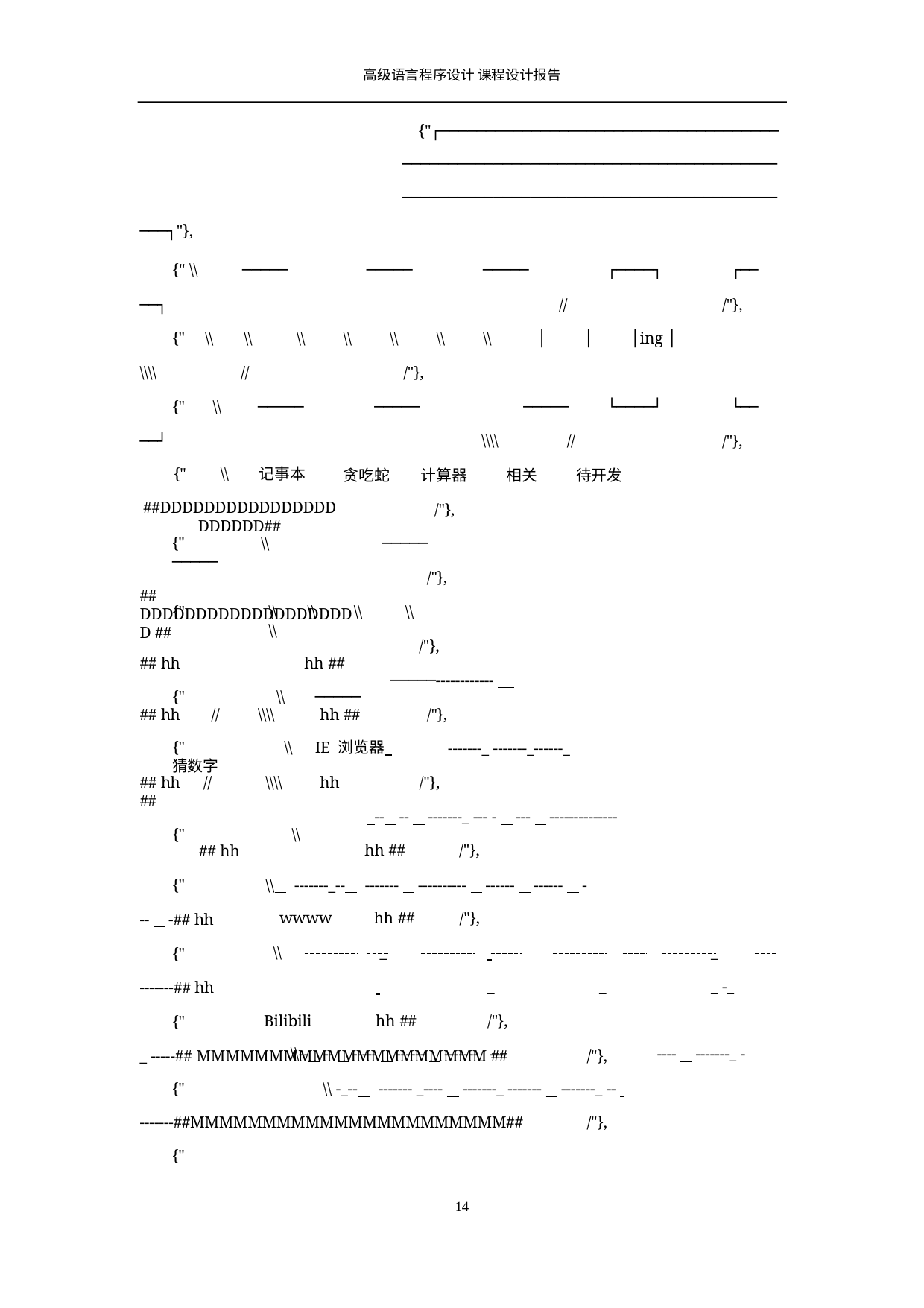

高级语言程序设计 课程设计报告

{"┌─────────────────────────────────────

─────────────────────────────────────────

─────────────────────────────────────────

───┐"},
{" \\
─────
─────
─────
┌────┐
┌──
──┐
//
/"},
{"	\\	\\
\\
\\
\\
\\
\\
│
│
│ing │
\\\\
//
/"},
{"	\\
─────
─────
─────

\\\\	//
└────┘
└──
──┘

{"	\\	记事本

##DDDDDDDDDDDDDDDDDDDDDD##
/"},
贪吃蛇
计算器
相关
待开发
/"},
{"	\\	─────

## DDDDDDDDDDDDDDDDDDDD ##
─────
/"},
{"	\\	\\	\\	\\

## hh	hh ##

{"	\\	─────
\\
/"},
─────------------
## hh	//	\\\\	hh ##

{"	\\	IE 浏览器  猜数字
/"},
-------_ -------_------_
## hh	//	\\\\	hh ##

{"	\\
/"},
  --  --   -------_ --- -   ---   --------------

hh ##	/"},
	 ## hh
{"
\\   -------_--   -------   ----------   ------   ------   -

wwww	hh ##	/"},
\\	 _	 		_	 	_	_	_ -_ Bilibili	hh ##	/"},

\\--  --   -----   ------   -------_ ---	----   -------_ -
--   -## hh
{"

-------## hh
{"
_ -----## MMMMMMMMMMMMMMMMMMMM ##	/"},

{"	\\ -_--   ------- _----   -------_ -------   -------_ --

-------##MMMMMMMMMMMMMMMMMMMMMM##	/"},

{"
14